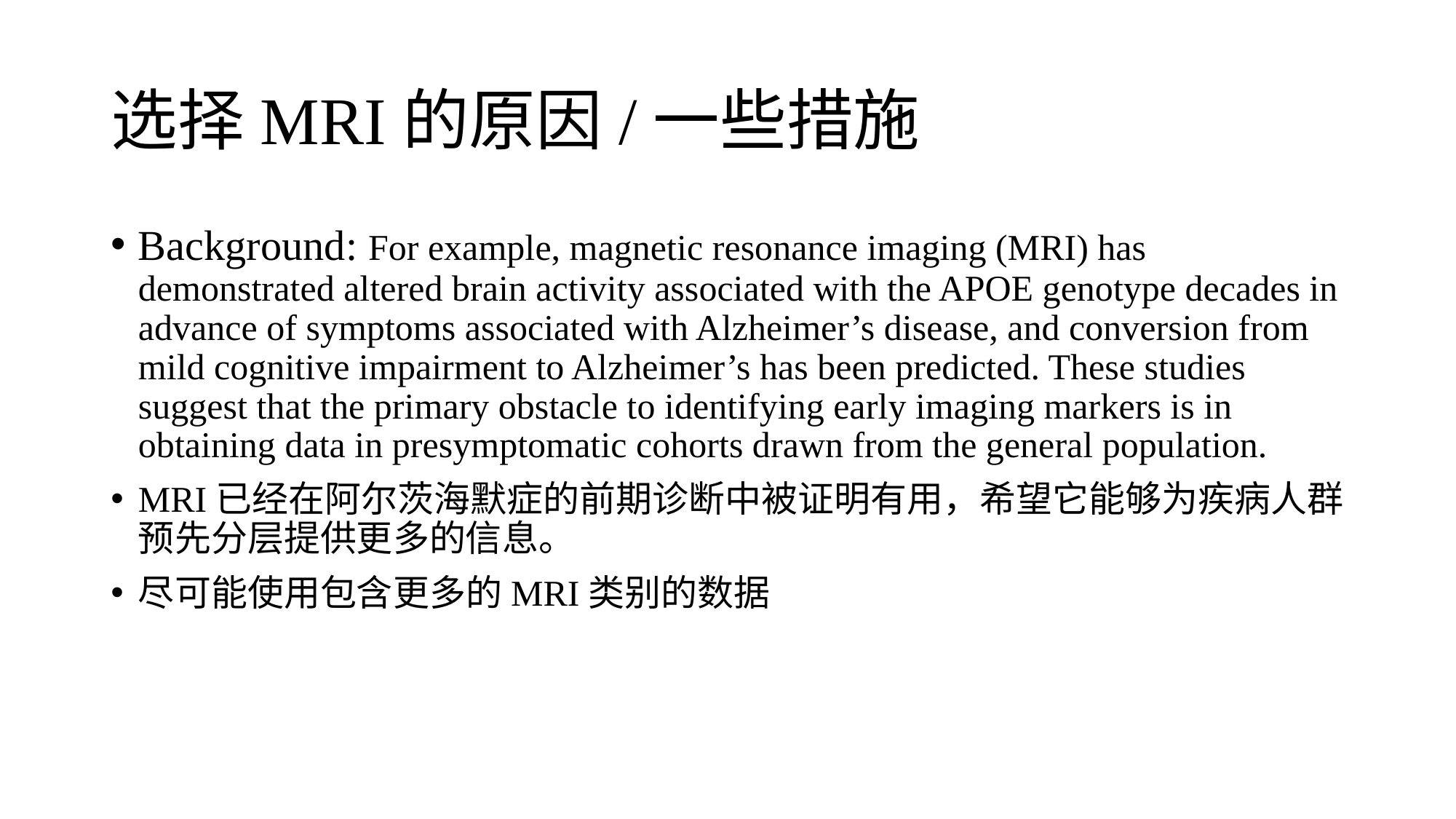

# 选择MRI的原因/一些措施
Background: For example, magnetic resonance imaging (MRI) has demonstrated altered brain activity associated with the APOE genotype decades in advance of symptoms associated with Alzheimer’s disease, and conversion from mild cognitive impairment to Alzheimer’s has been predicted. These studies suggest that the primary obstacle to identifying early imaging markers is in obtaining data in presymptomatic cohorts drawn from the general population.
MRI已经在阿尔茨海默症的前期诊断中被证明有用，希望它能够为疾病人群预先分层提供更多的信息。
尽可能使用包含更多的MRI类别的数据